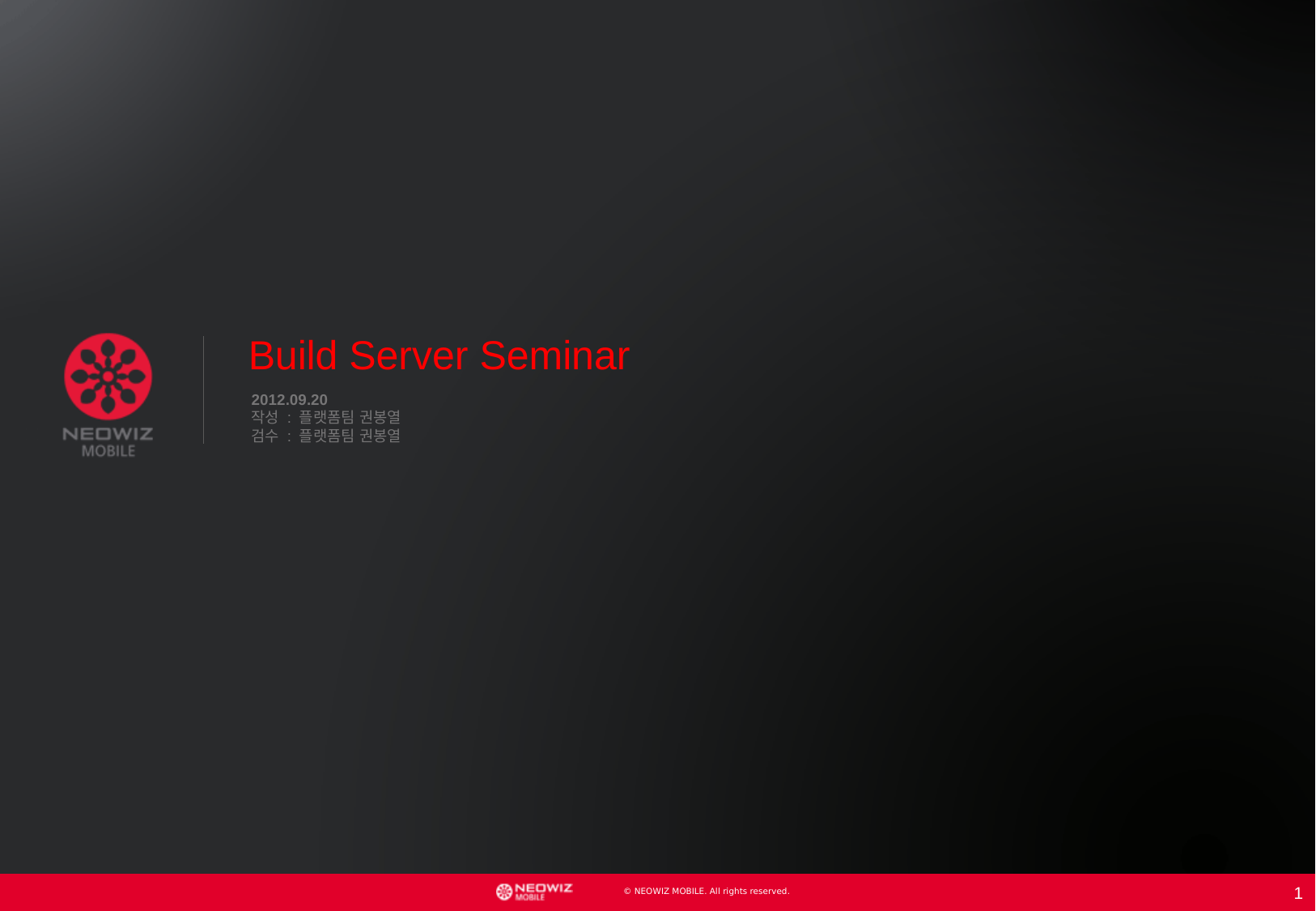

Build Server Seminar
2012.09.20
작성 : 플랫폼팀 권봉열
검수 : 플랫폼팀 권봉열
1